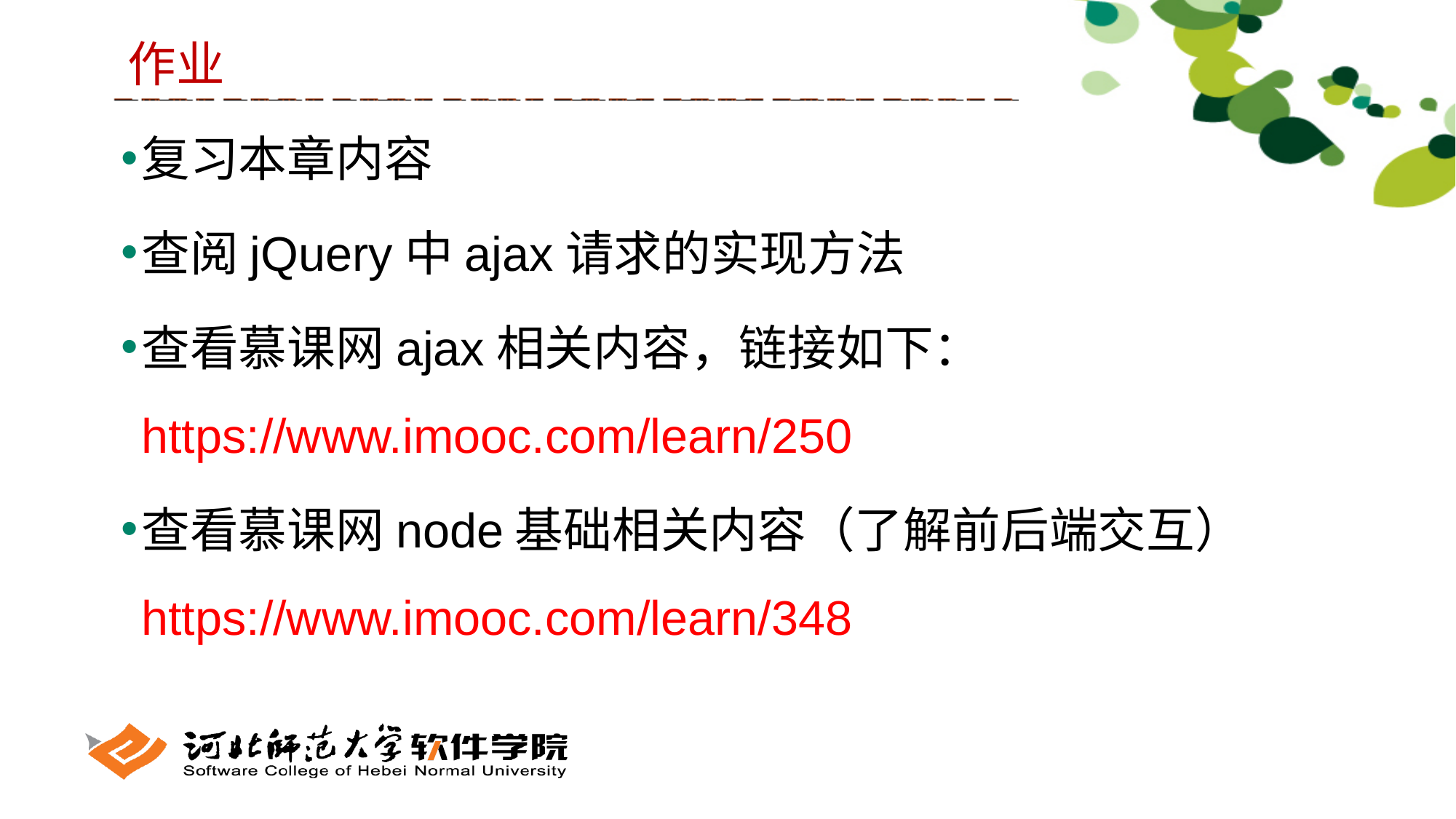

作业
复习本章内容
查阅jQuery中ajax请求的实现方法
查看慕课网ajax相关内容，链接如下：
https://www.imooc.com/learn/250
查看慕课网node基础相关内容（了解前后端交互）
https://www.imooc.com/learn/348